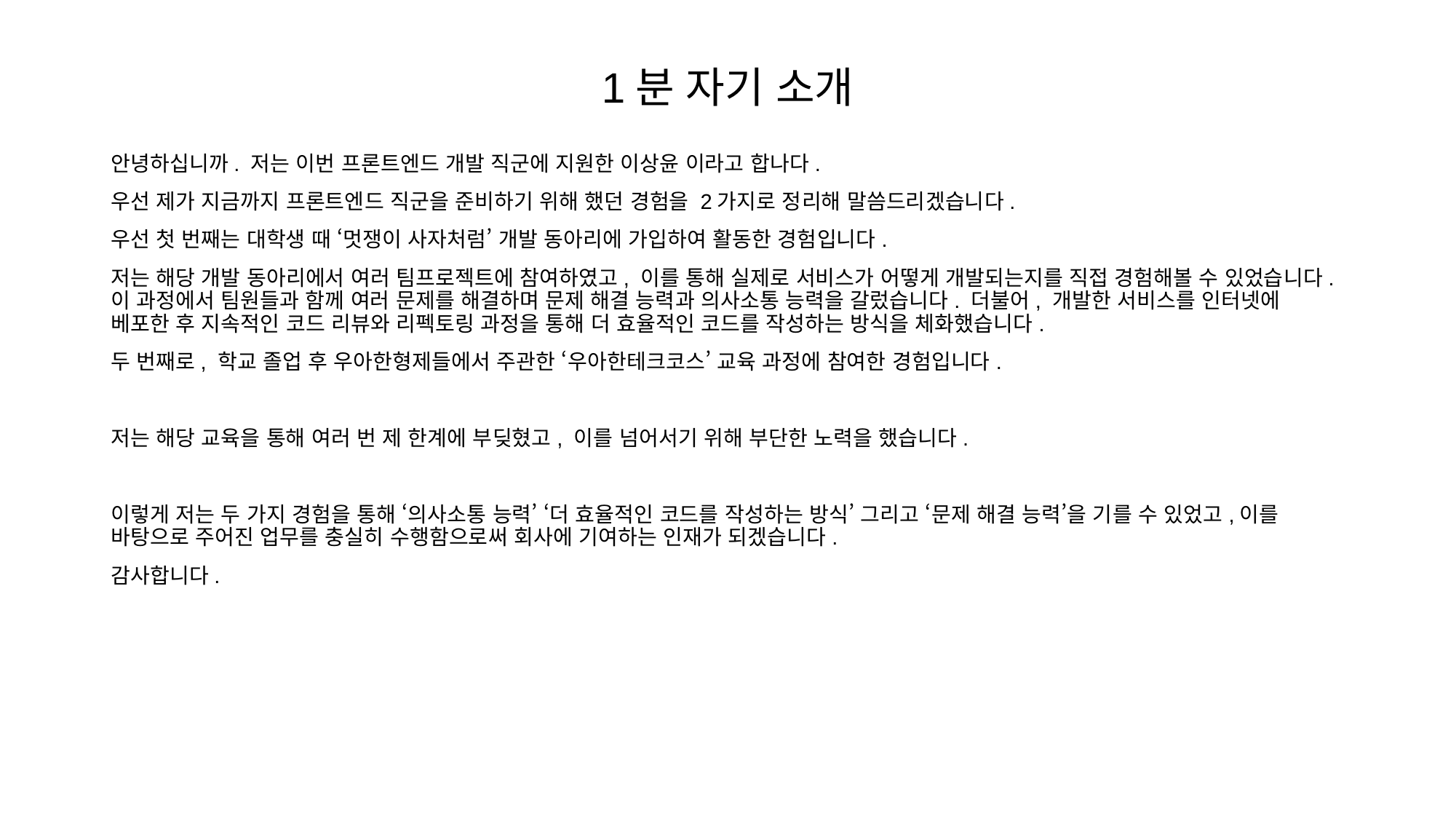

# 1분 자기 소개
안녕하십니까. 저는 이번 프론트엔드 개발 직군에 지원한 이상윤 이라고 합나다.
우선 제가 지금까지 프론트엔드 직군을 준비하기 위해 했던 경험을 2가지로 정리해 말씀드리겠습니다.
우선 첫 번째는 대학생 때 ‘멋쟁이 사자처럼’ 개발 동아리에 가입하여 활동한 경험입니다.
저는 해당 개발 동아리에서 여러 팀프로젝트에 참여하였고, 이를 통해 실제로 서비스가 어떻게 개발되는지를 직접 경험해볼 수 있었습니다. 이 과정에서 팀원들과 함께 여러 문제를 해결하며 문제 해결 능력과 의사소통 능력을 갈렀습니다. 더불어, 개발한 서비스를 인터넷에 베포한 후 지속적인 코드 리뷰와 리펙토링 과정을 통해 더 효율적인 코드를 작성하는 방식을 체화했습니다.
두 번째로, 학교 졸업 후 우아한형제들에서 주관한 ‘우아한테크코스’ 교육 과정에 참여한 경험입니다.

저는 해당 교육을 통해 여러 번 제 한계에 부딪혔고, 이를 넘어서기 위해 부단한 노력을 했습니다.

이렇게 저는 두 가지 경험을 통해 ‘의사소통 능력’ ‘더 효율적인 코드를 작성하는 방식’ 그리고 ‘문제 해결 능력’을 기를 수 있었고,이를 바탕으로 주어진 업무를 충실히 수행함으로써 회사에 기여하는 인재가 되겠습니다.
감사합니다.